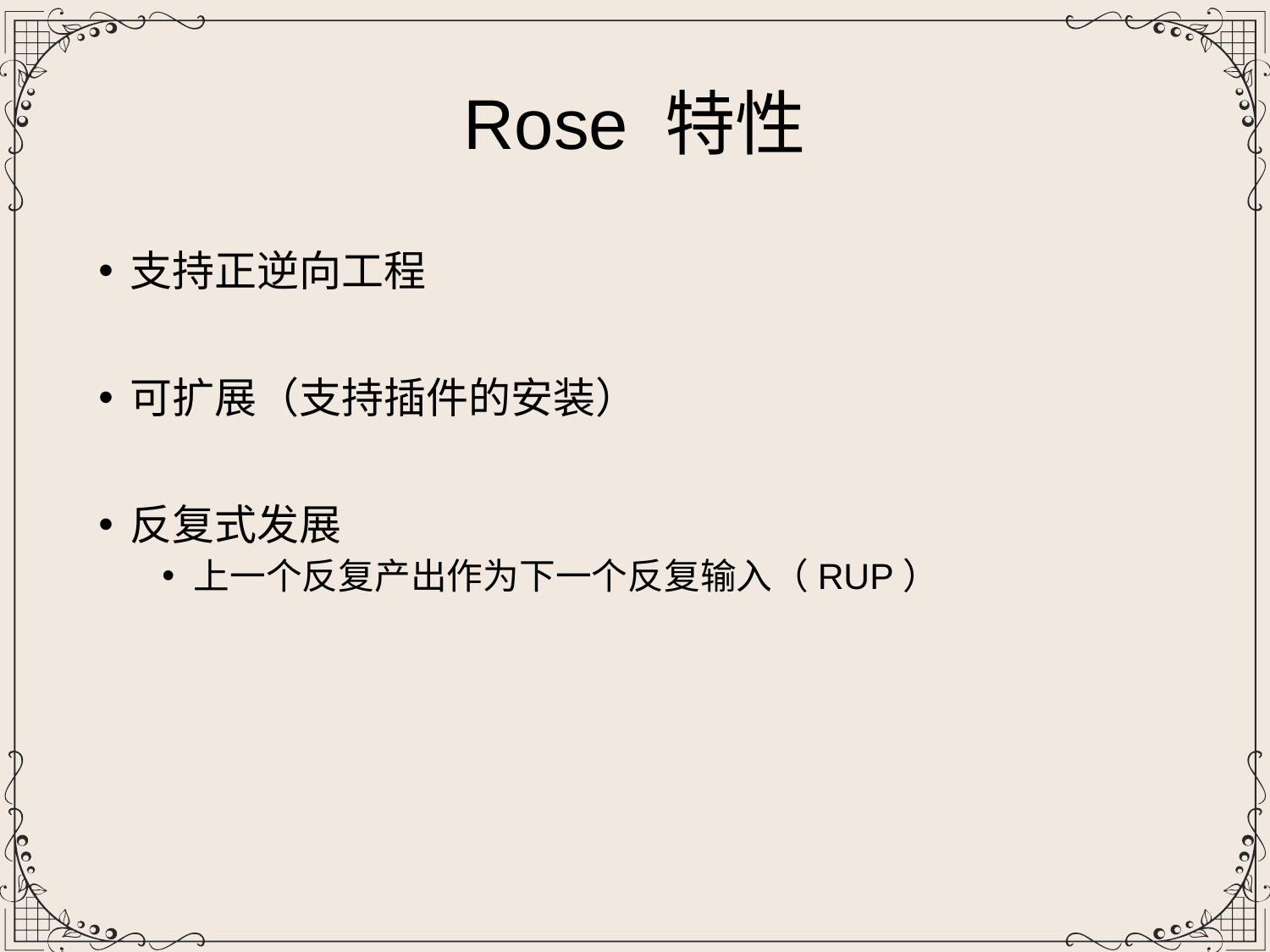

Rose 特性
支持正逆向工程

可扩展（支持插件的安装）

反复式发展
上一个反复产出作为下一个反复输入（RUP）